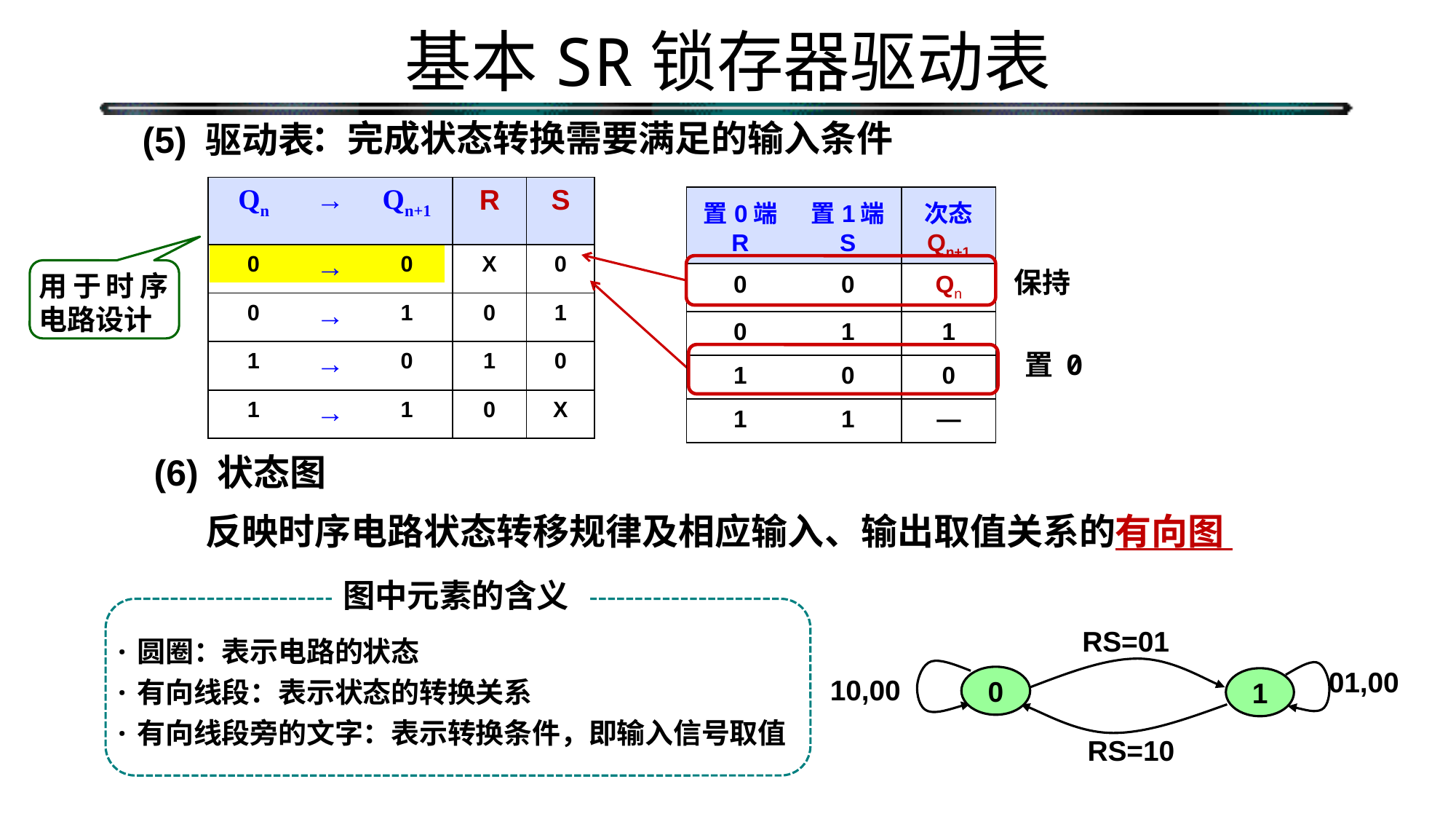

# 基本SR锁存器驱动表
：完成状态转换需要满足的输入条件
(5) 驱动表

| Qn | → | Qn+1 | R | S |
| --- | --- | --- | --- | --- |
| 0 | → | 0 | X | 0 |
| 0 | → | 1 | 0 | 1 |
| 1 | → | 0 | 1 | 0 |
| 1 | → | 1 | 0 | X |
| 置0端 R | 置1端 S | 次态 Qn+1 |
| --- | --- | --- |
| 0 | 0 | Qn |
| 0 | 1 | 1 |
| 1 | 0 | 0 |
| 1 | 1 | — |

保持

用于时序电路设计
置 0

(6) 状态图
反映时序电路状态转移规律及相应输入、输出取值关系的有向图
图中元素的含义

 ·圆圈：表示电路的状态
 ·有向线段：表示状态的转换关系
 ·有向线段旁的文字：表示转换条件，即输入信号取值
RS=01

01,00

0
10,00
1

RS=10
10